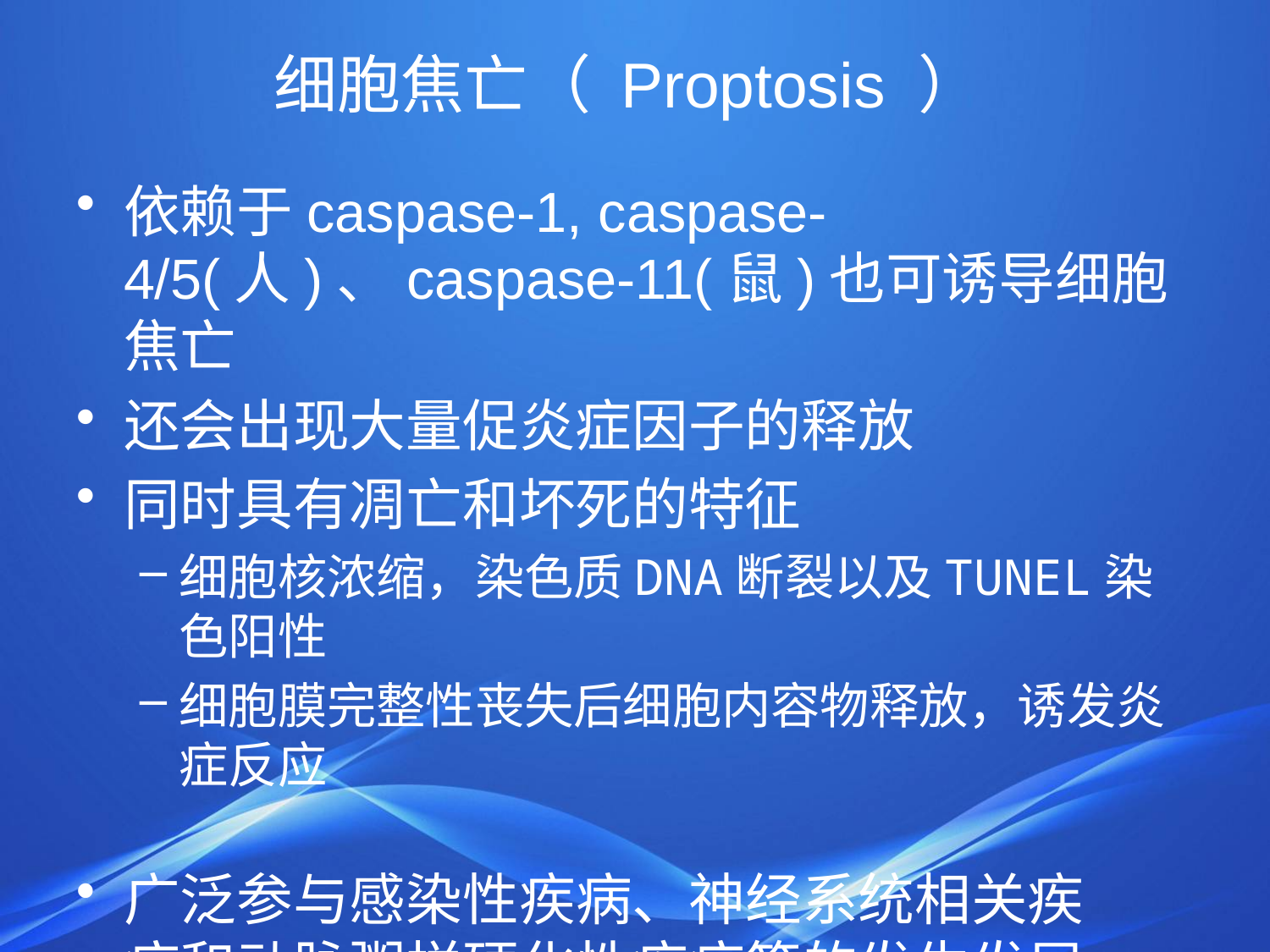

# 细胞焦亡（ Proptosis ）
依赖于caspase-1, caspase-4/5(人)、caspase-11(鼠)也可诱导细胞焦亡
还会出现大量促炎症因子的释放
同时具有凋亡和坏死的特征
细胞核浓缩，染色质DNA断裂以及TUNEL染色阳性
细胞膜完整性丧失后细胞内容物释放，诱发炎症反应
广泛参与感染性疾病、神经系统相关疾
病和动脉粥样硬化性疾病等的发生发展